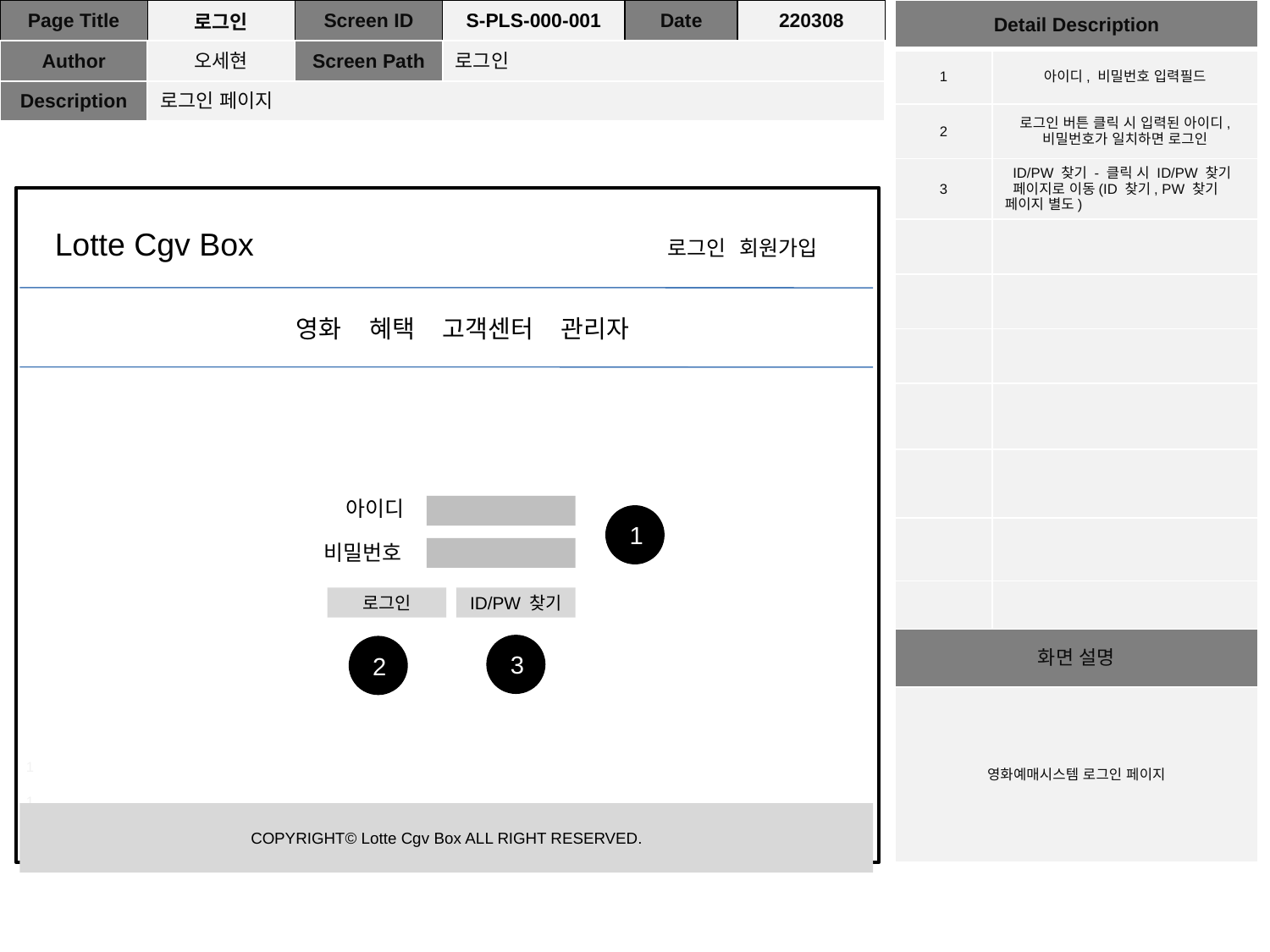

| Page Title | 로그인 | Screen ID | S-PLS-000-001 | Date | 220308 |
| --- | --- | --- | --- | --- | --- |
| Author | 오세현 | Screen Path | 로그인 |  |  |
| Description | 로그인 페이지 |  |  |  |  |
| Detail Description |  |
| --- | --- |
| 1 | 아이디, 비밀번호 입력필드 |
| 2 | 로그인 버튼 클릭 시 입력된 아이디, 비밀번호가 일치하면 로그인 |
| 3 | ID/PW 찾기 - 클릭 시 ID/PW 찾기 페이지로 이동(ID 찾기, PW 찾기 페이지 별도) |
|  |  |
|  |  |
|  |  |
|  |  |
|  |  |
|  |  |
|  |  |
| 화면 설명 |  |
| 영화예매시스템 로그인 페이지 |  |

Lotte Cgv Box
로그인   회원가입
영화     혜택     고객센터     관리자
아이디

1
비밀번호

로그인
ID/PW 찾기
3
2
1
1

COPYRIGHT© Lotte Cgv Box ALL RIGHT RESERVED.